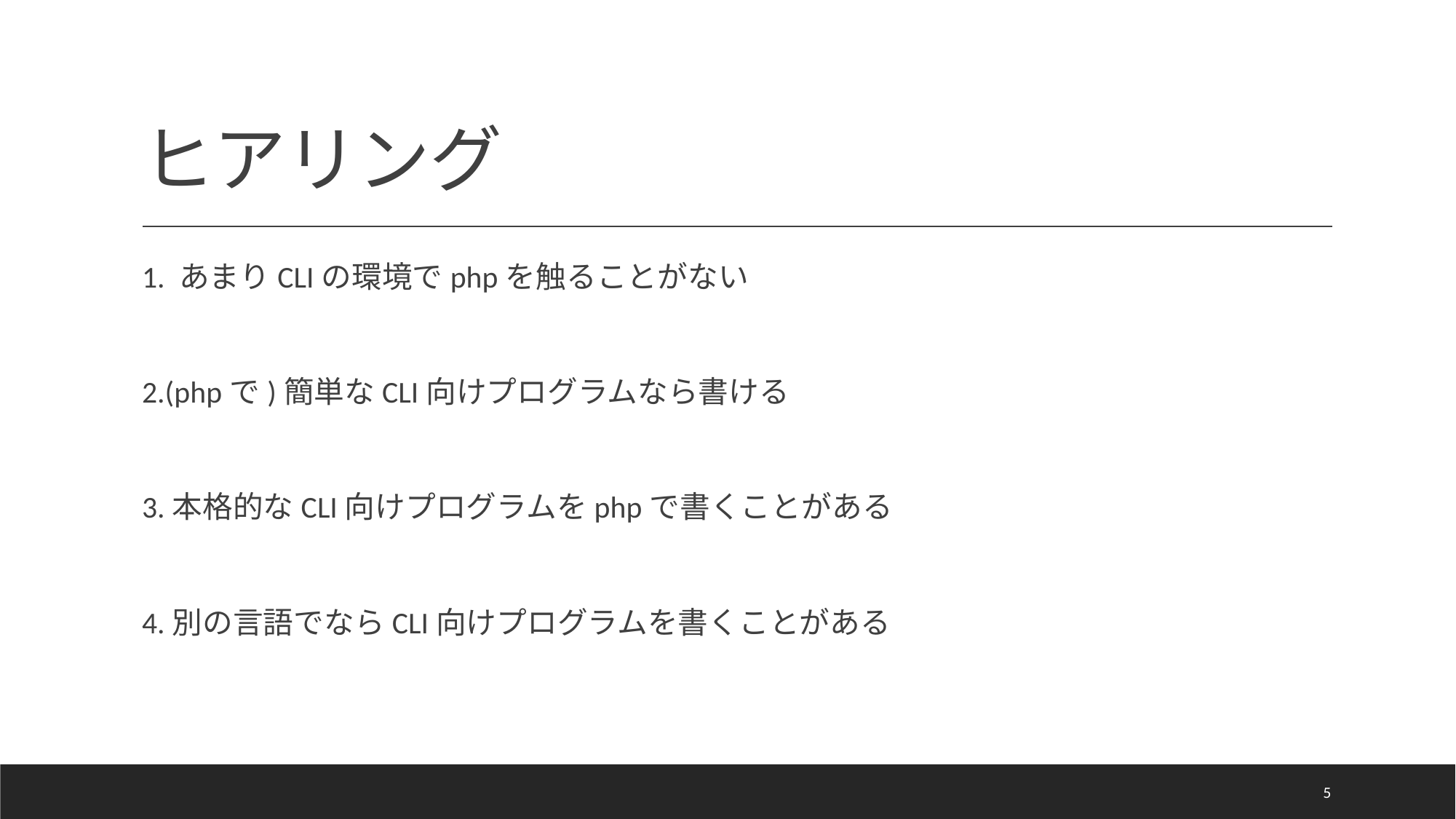

# ヒアリング
1. あまりCLIの環境でphpを触ることがない

2.(phpで)簡単なCLI向けプログラムなら書ける

3.本格的なCLI向けプログラムをphpで書くことがある

4.別の言語でならCLI向けプログラムを書くことがある

5